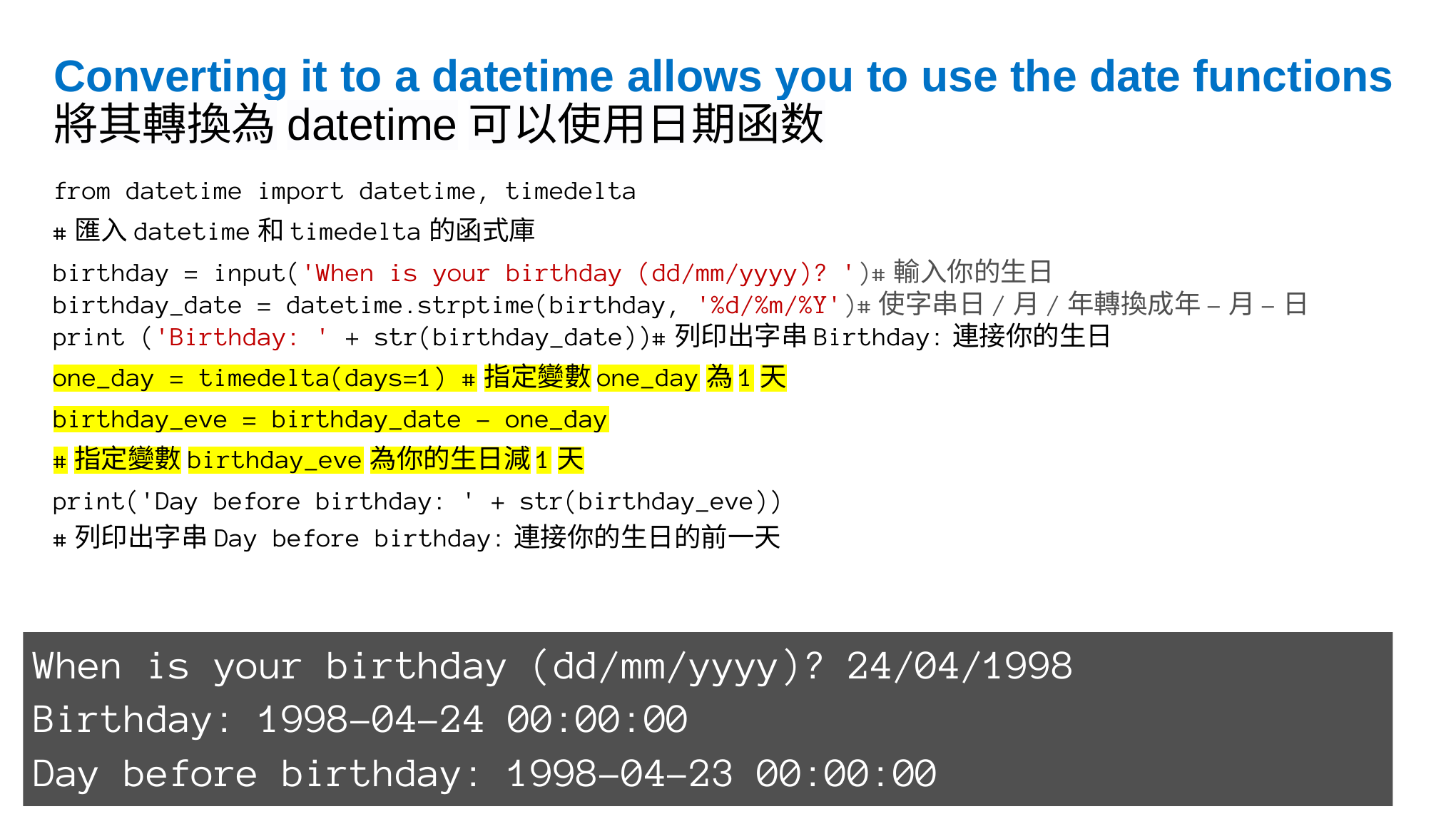

# Converting it to a datetime allows you to use the date functions
將其轉換為datetime可以使用日期函数
from datetime import datetime, timedelta
#匯入datetime和timedelta的函式庫
birthday = input('When is your birthday (dd/mm/yyyy)? ')#輸入你的生日
birthday_date = datetime.strptime(birthday, '%d/%m/%Y')#使字串日/月/年轉換成年-月-日
print ('Birthday: ' + str(birthday_date))#列印出字串Birthday:連接你的生日
one_day = timedelta(days=1) #指定變數one_day為1天
birthday_eve = birthday_date - one_day
#指定變數birthday_eve為你的生日減1天
print('Day before birthday: ' + str(birthday_eve))
#列印出字串Day before birthday:連接你的生日的前一天
When is your birthday (dd/mm/yyyy)? 24/04/1998
Birthday: 1998-04-24 00:00:00
Day before birthday: 1998-04-23 00:00:00